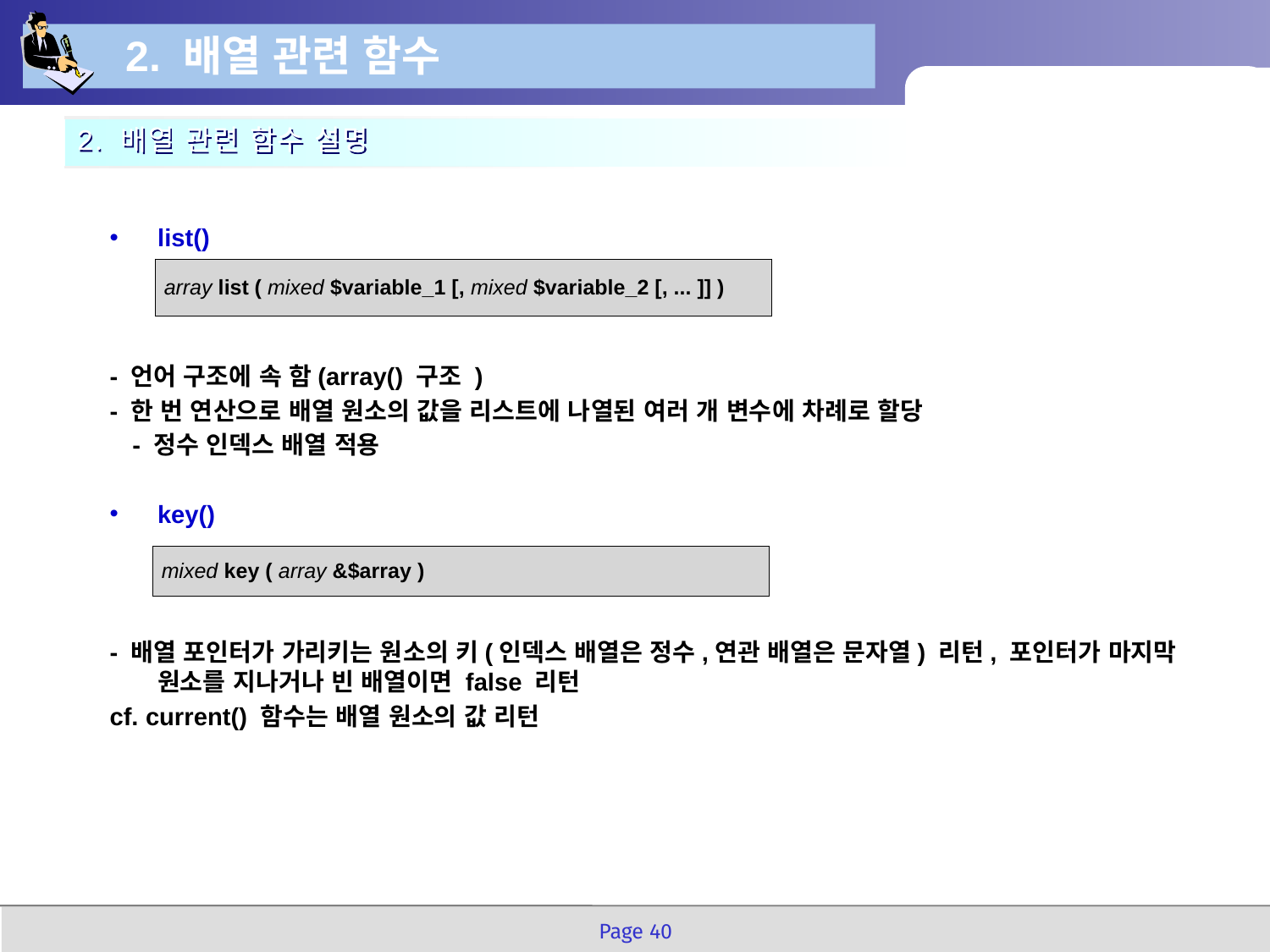

2. 배열 관련 함수
2. 배열 관련 함수 설명

list()

- 언어 구조에 속 함(array() 구조 )
- 한 번 연산으로 배열 원소의 값을 리스트에 나열된 여러 개 변수에 차례로 할당
- 정수 인덱스 배열 적용

key()

- 배열 포인터가 가리키는 원소의 키(인덱스 배열은 정수,연관 배열은 문자열) 리턴, 포인터가 마지막 원소를 지나거나 빈 배열이면 false 리턴
cf. current() 함수는 배열 원소의 값 리턴
| array list ( mixed $variable\_1 [, mixed $variable\_2 [, ... ]] ) |
| --- |
| mixed key ( array &$array ) |
| --- |
Page 40